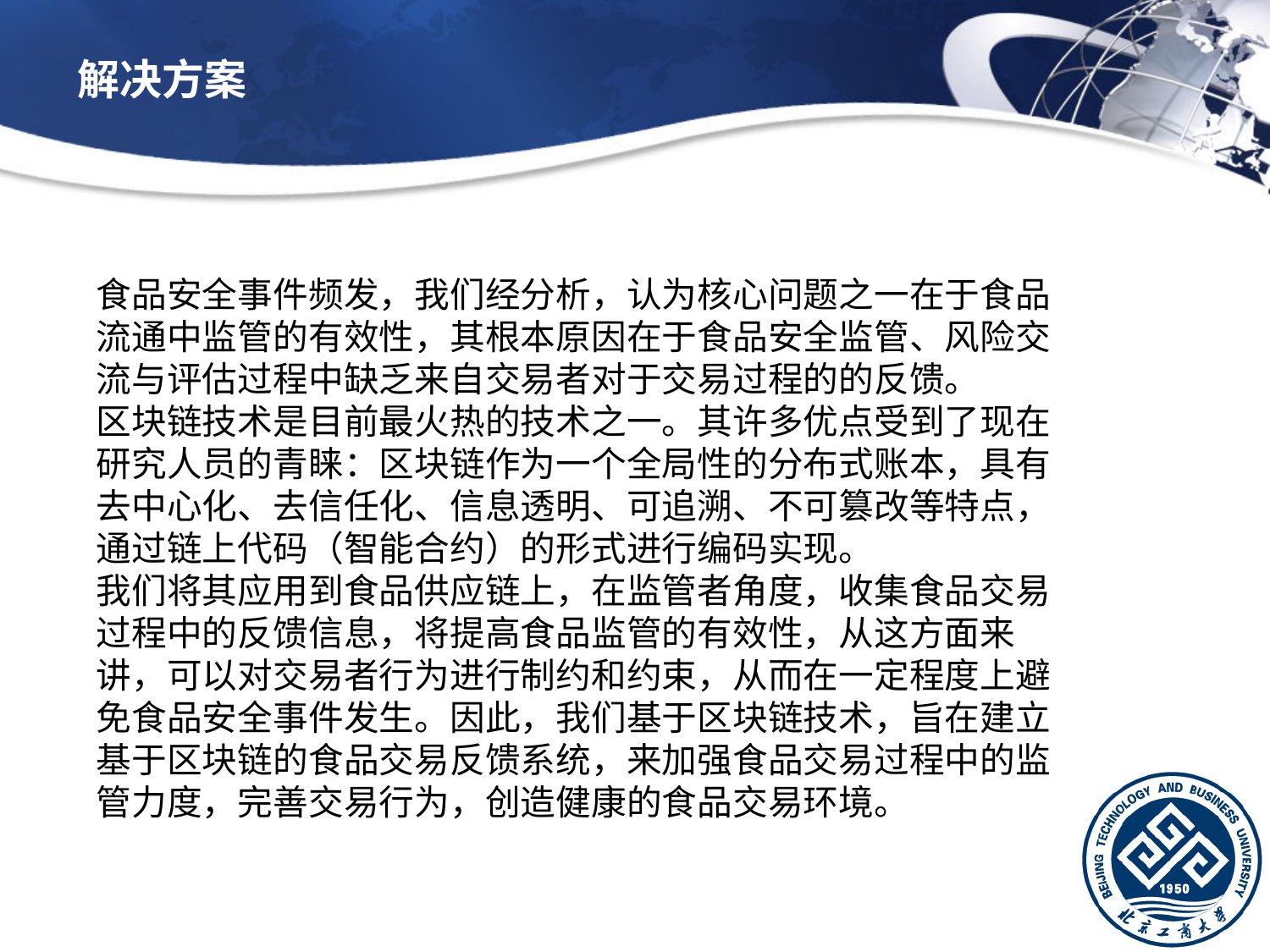

# 解决方案
食品安全事件频发，我们经分析，认为核心问题之一在于食品流通中监管的有效性，其根本原因在于食品安全监管、风险交流与评估过程中缺乏来自交易者对于交易过程的的反馈。
区块链技术是目前最火热的技术之一。其许多优点受到了现在研究人员的青睐：区块链作为一个全局性的分布式账本，具有去中心化、去信任化、信息透明、可追溯、不可篡改等特点，通过链上代码（智能合约）的形式进行编码实现。
我们将其应用到食品供应链上，在监管者角度，收集食品交易过程中的反馈信息，将提高食品监管的有效性，从这方面来讲，可以对交易者行为进行制约和约束，从而在一定程度上避免食品安全事件发生。因此，我们基于区块链技术，旨在建立基于区块链的食品交易反馈系统，来加强食品交易过程中的监管力度，完善交易行为，创造健康的食品交易环境。